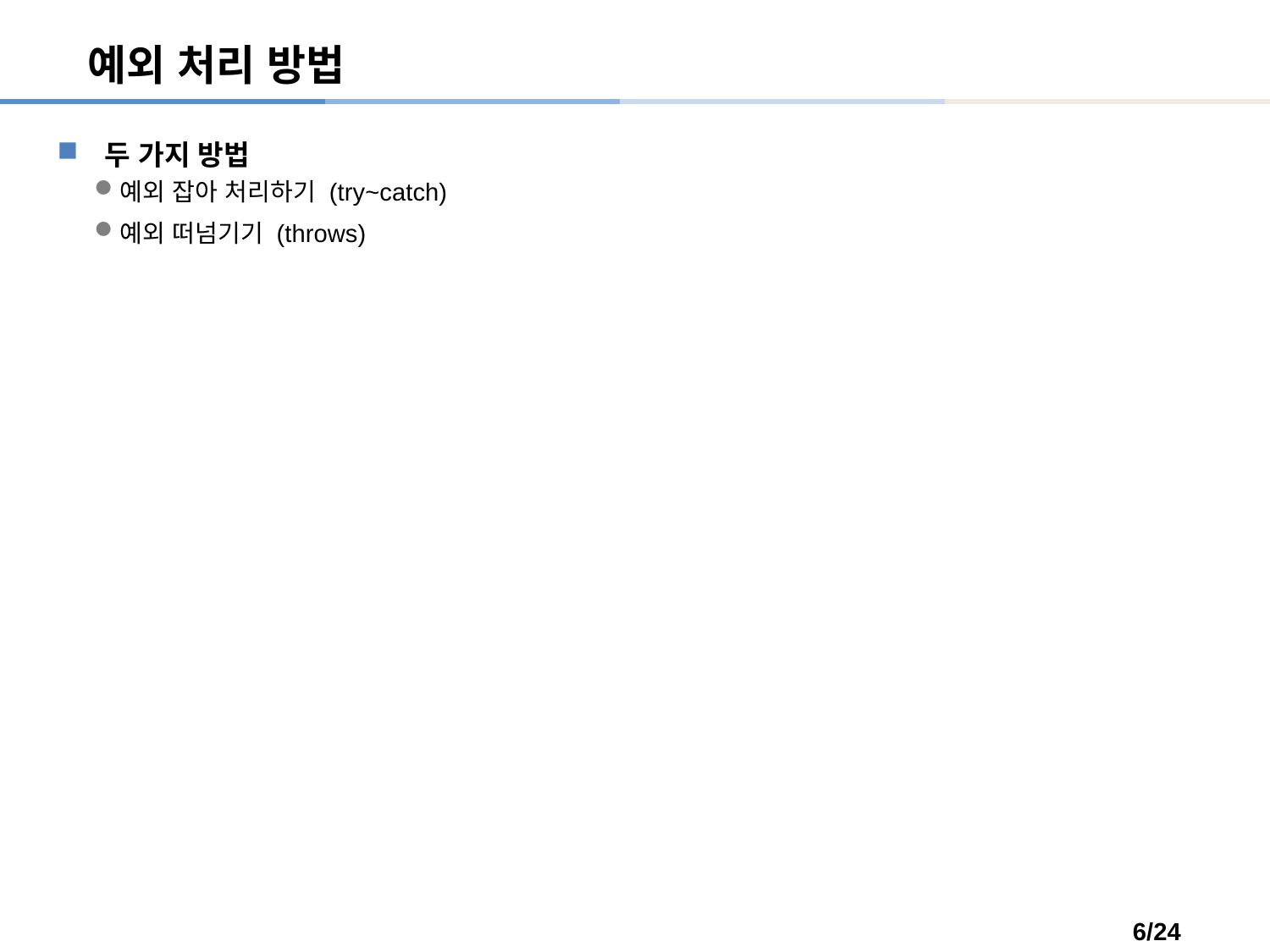

# 예외 처리 방법
두 가지 방법
예외 잡아 처리하기 (try~catch)
예외 떠넘기기 (throws)